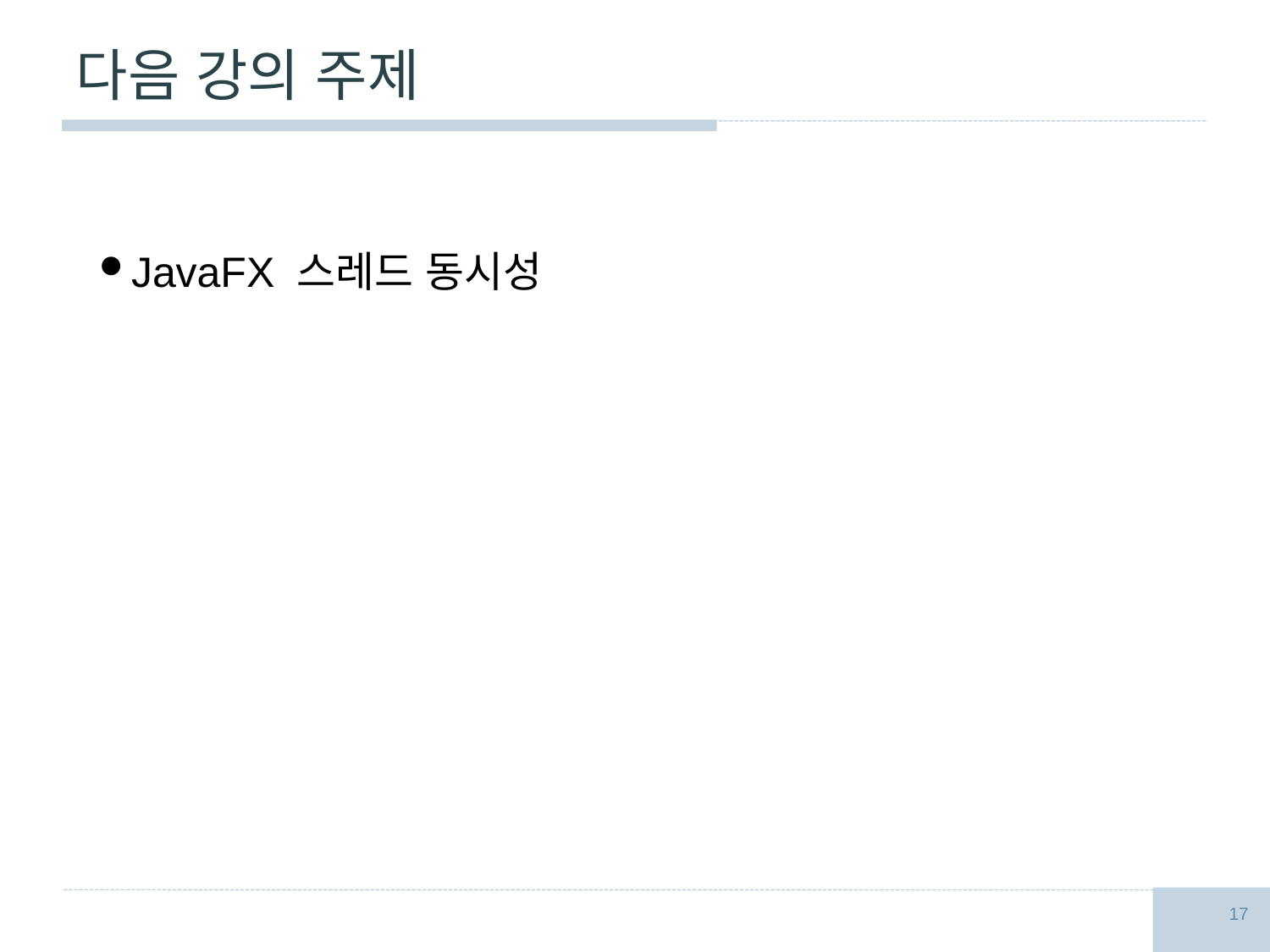

# 다음 강의 주제

JavaFX 스레드 동시성